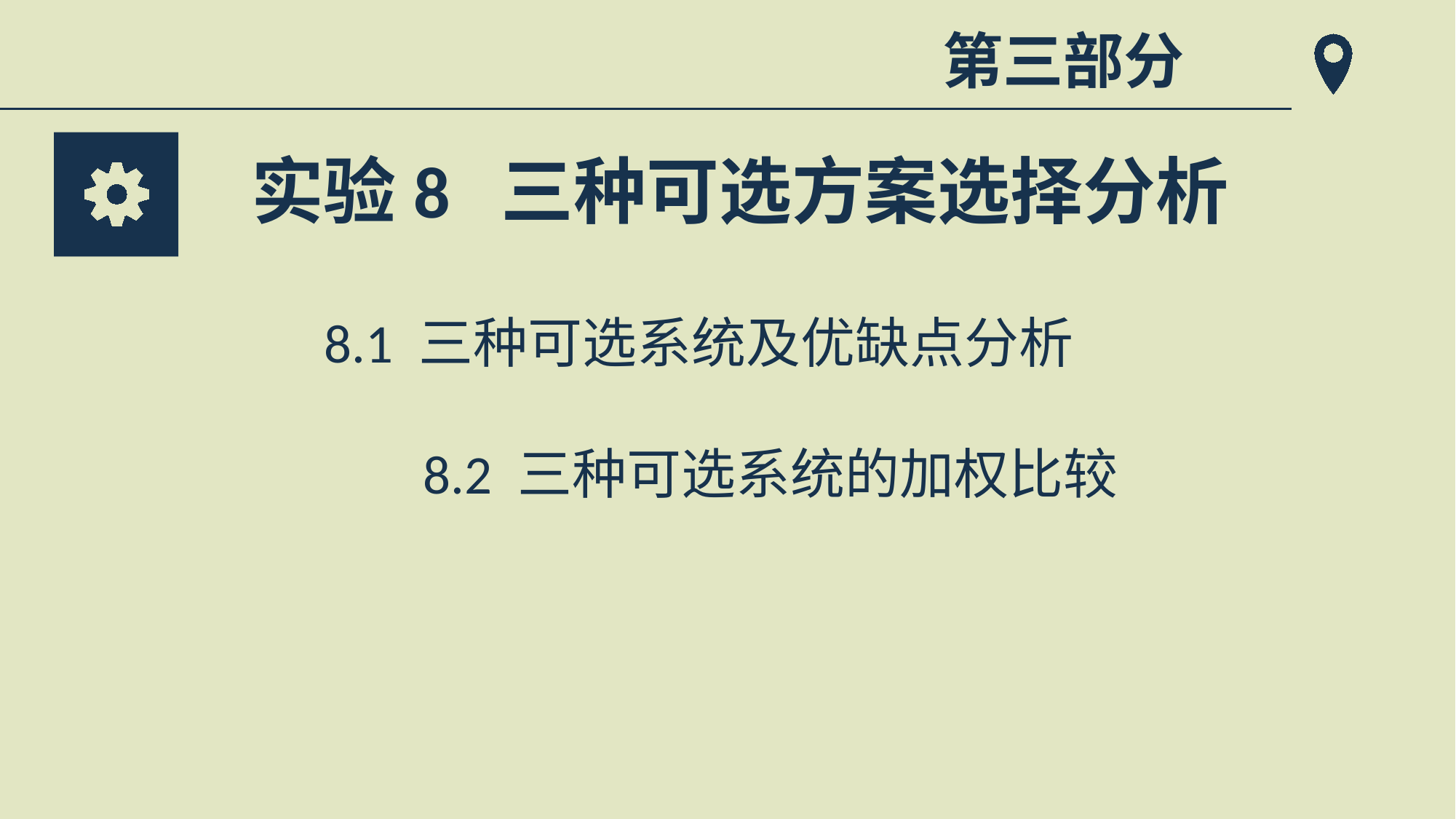

第三部分

实验8  三种可选方案选择分析
8.1 三种可选系统及优缺点分析

        8.2 三种可选系统的加权比较